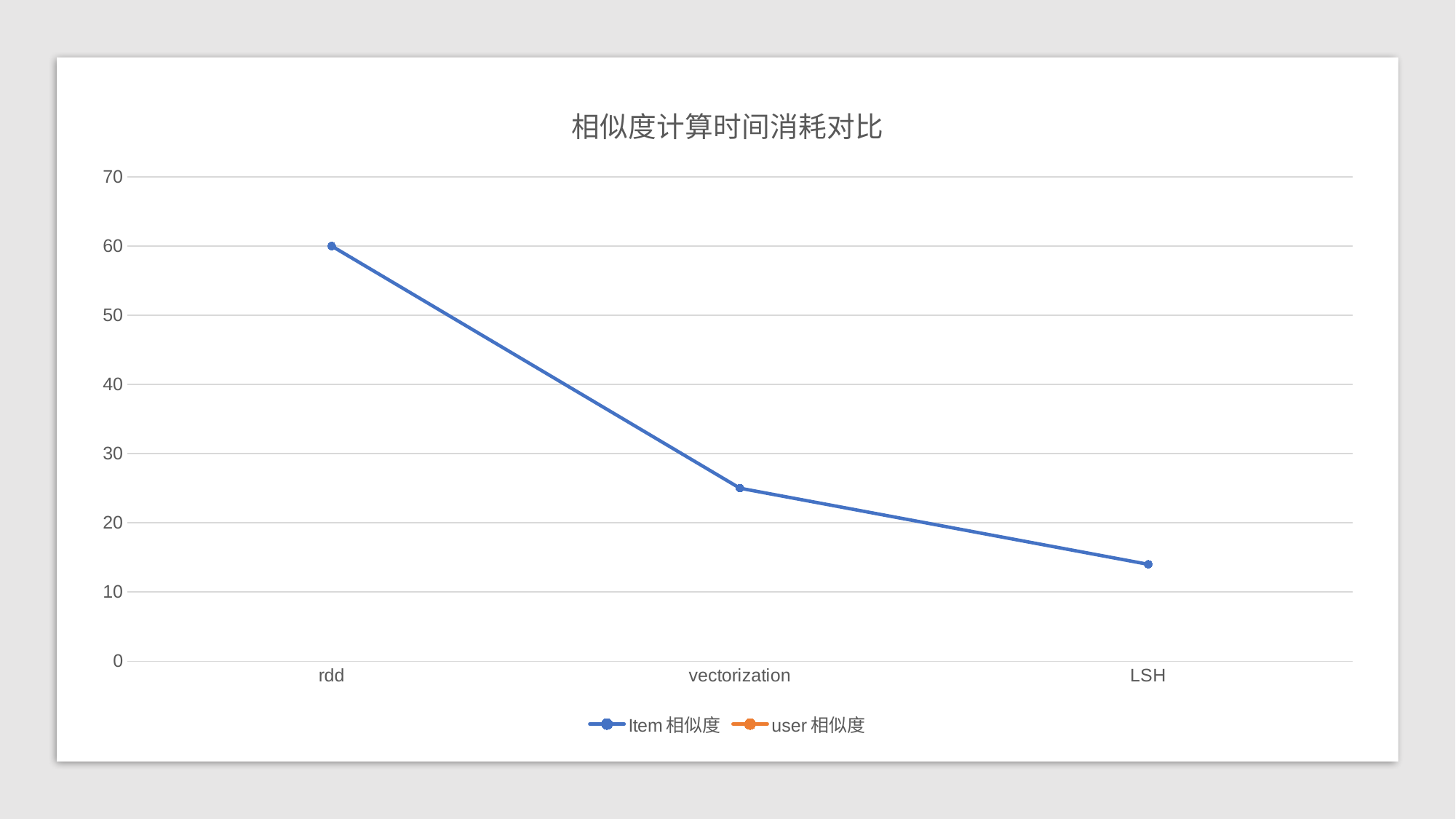

### Chart: 相似度计算时间消耗对比

| Category | Item相似度 | user相似度 |
|---|---|---|
| rdd | 60.0 | None |
| vectorization | 25.0 | None |
| LSH | 14.0 | None |